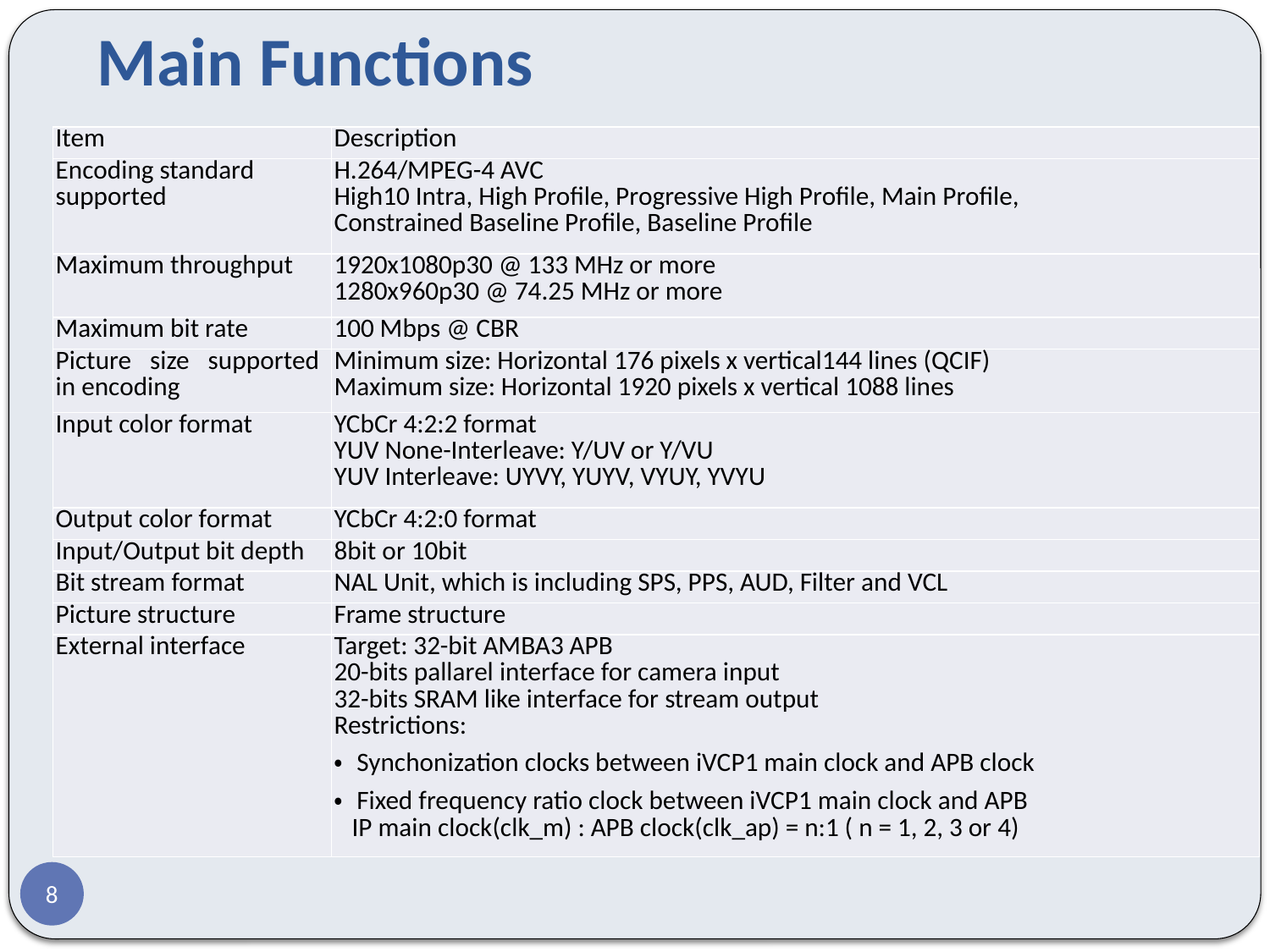

# Main Functions
| Item | Description |
| --- | --- |
| Encoding standard supported | H.264/MPEG-4 AVC High10 Intra, High Profile, Progressive High Profile, Main Profile, Constrained Baseline Profile, Baseline Profile |
| Maximum throughput | 1920x1080p30 @ 133 MHz or more 1280x960p30 @ 74.25 MHz or more |
| Maximum bit rate | 100 Mbps @ CBR |
| Picture size supported in encoding | Minimum size: Horizontal 176 pixels x vertical144 lines (QCIF) Maximum size: Horizontal 1920 pixels x vertical 1088 lines |
| Input color format | YCbCr 4:2:2 format YUV None-Interleave: Y/UV or Y/VU YUV Interleave: UYVY, YUYV, VYUY, YVYU |
| Output color format | YCbCr 4:2:0 format |
| Input/Output bit depth | 8bit or 10bit |
| Bit stream format | NAL Unit, which is including SPS, PPS, AUD, Filter and VCL |
| Picture structure | Frame structure |
| External interface | Target: 32-bit AMBA3 APB 20-bits pallarel interface for camera input 32-bits SRAM like interface for stream output Restrictions: ・ Synchonization clocks between iVCP1 main clock and APB clock ・ Fixed frequency ratio clock between iVCP1 main clock and APB IP main clock(clk\_m) : APB clock(clk\_ap) = n:1 ( n = 1, 2, 3 or 4) |
8